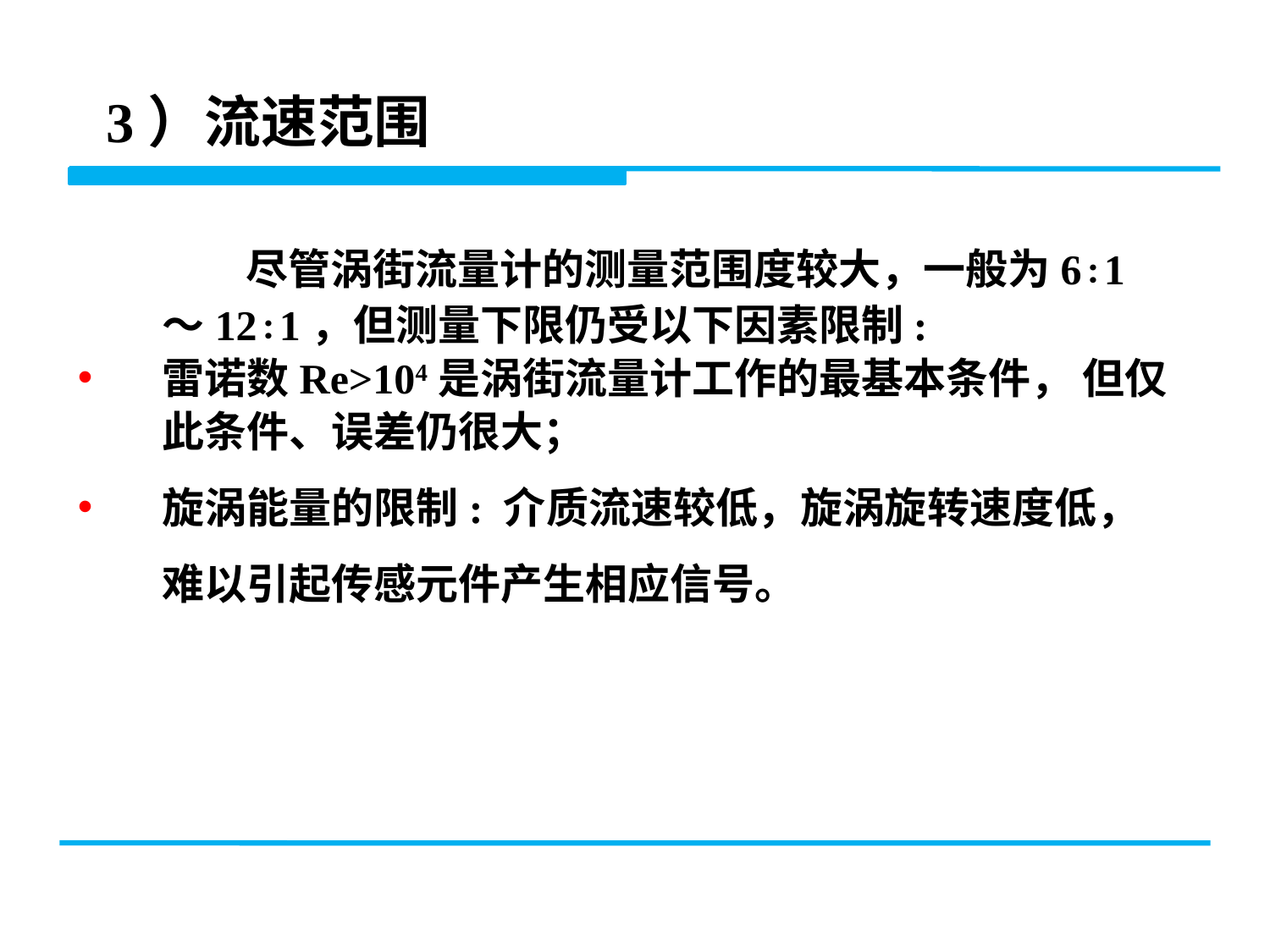

3）流速范围

            尽管涡街流量计的测量范围度较大，一般为6∶1～12∶1，但测量下限仍受以下因素限制:
雷诺数Re>104是涡街流量计工作的最基本条件， 但仅此条件、误差仍很大；
旋涡能量的限制: 介质流速较低，旋涡旋转速度低，难以引起传感元件产生相应信号。